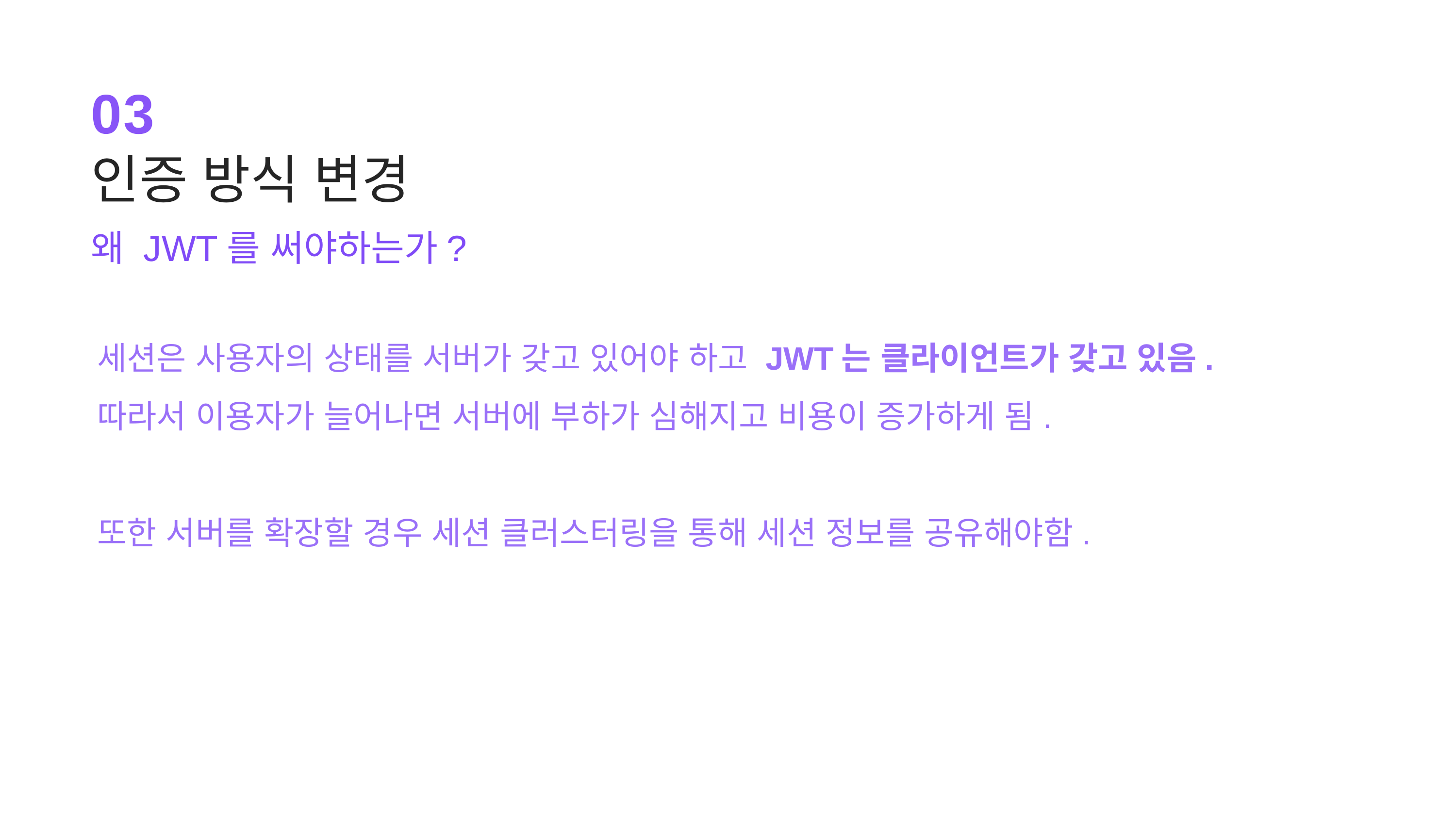

03
인증 방식 변경
왜 JWT를 써야하는가?
세션은 사용자의 상태를 서버가 갖고 있어야 하고 JWT는 클라이언트가 갖고 있음.
따라서 이용자가 늘어나면 서버에 부하가 심해지고 비용이 증가하게 됨.

또한 서버를 확장할 경우 세션 클러스터링을 통해 세션 정보를 공유해야함.